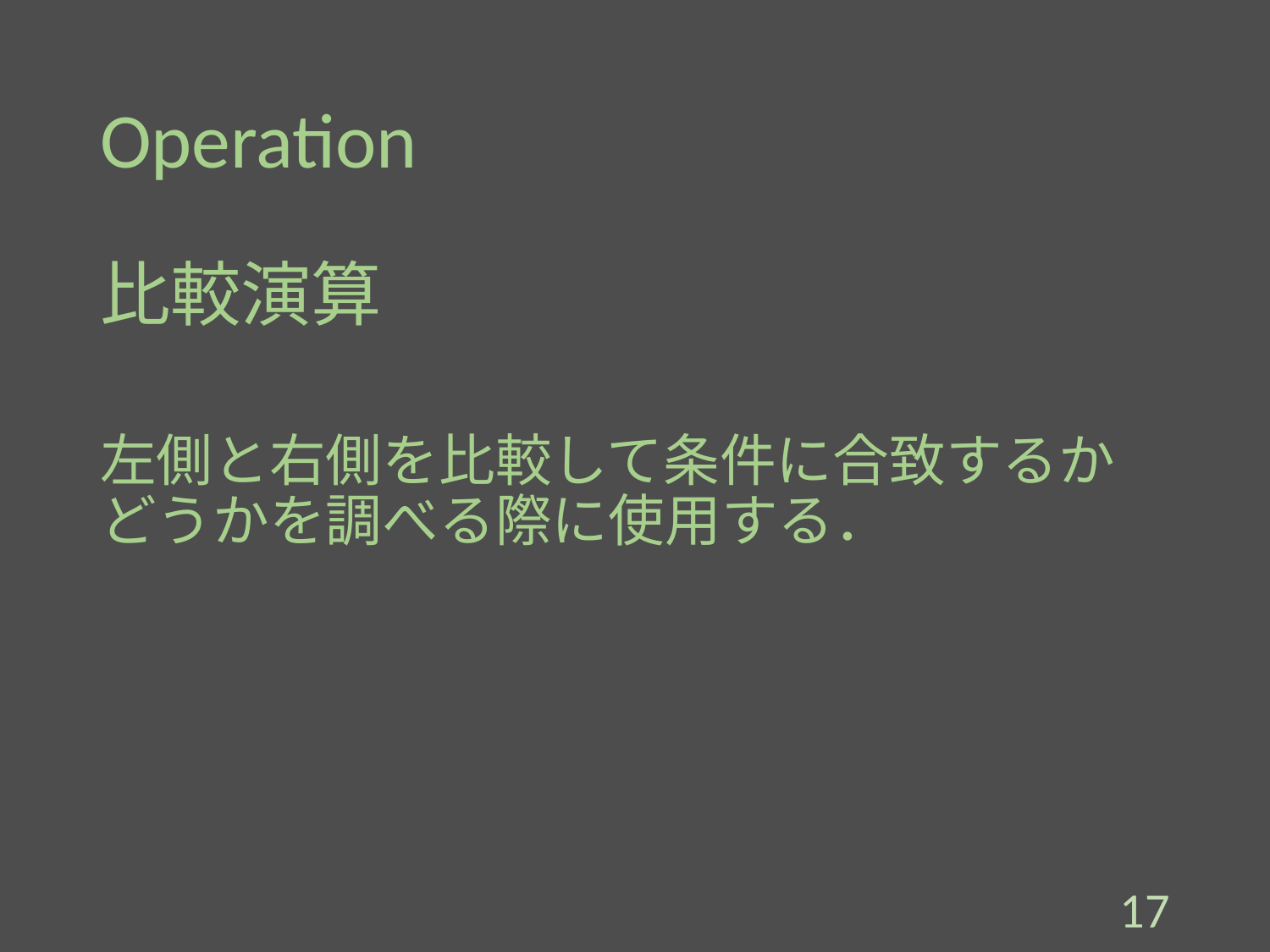

# Operation
比較演算

左側と右側を比較して条件に合致するかどうかを調べる際に使用する．
17